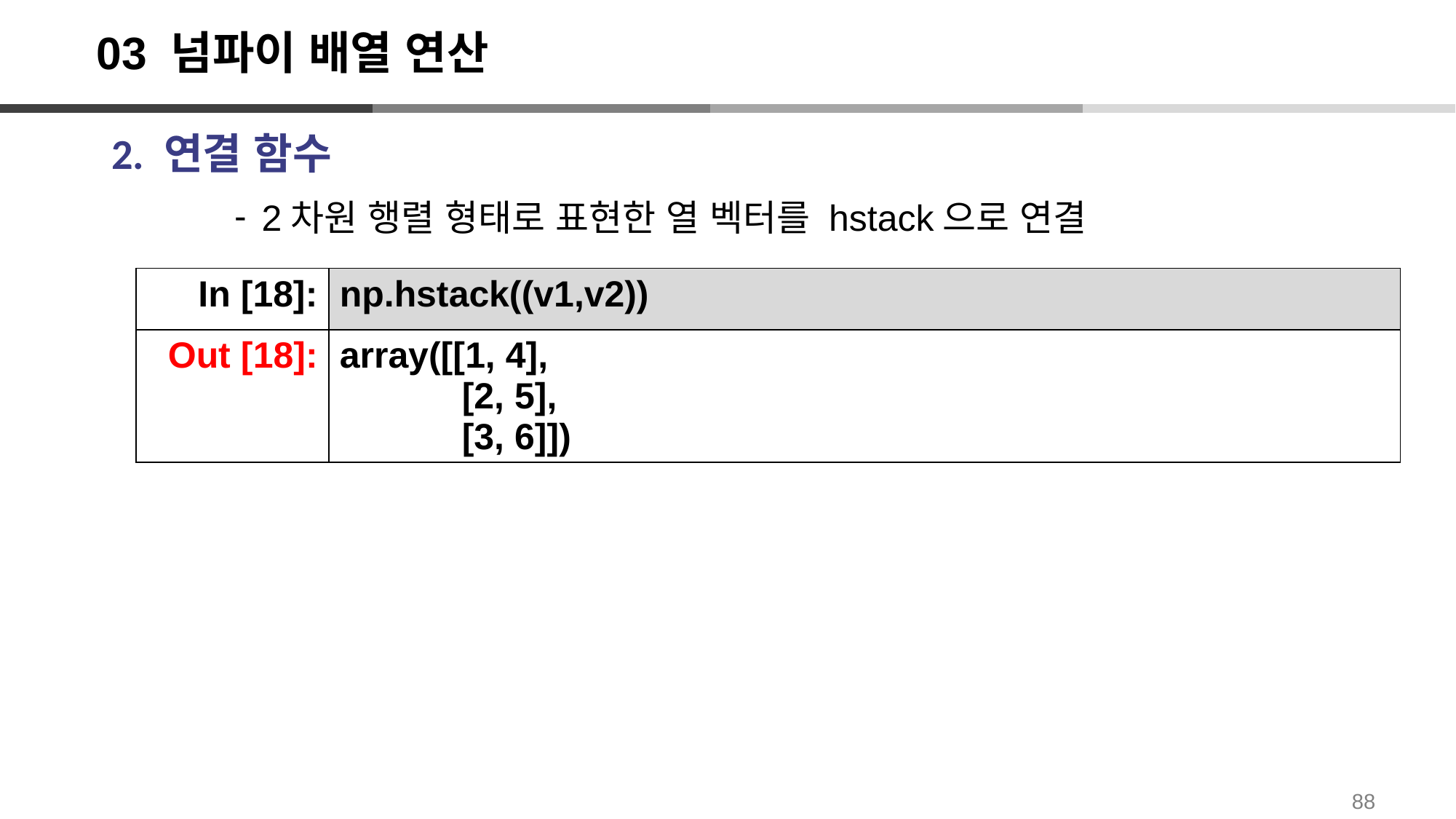

# 03 넘파이 배열 연산
2. 연결 함수
2차원 행렬 형태로 표현한 열 벡터를 hstack으로 연결

| In [18]: | np.hstack((v1,v2)) |
| --- | --- |
| Out [18]: | array([[1, 4], [2, 5], [3, 6]]) |